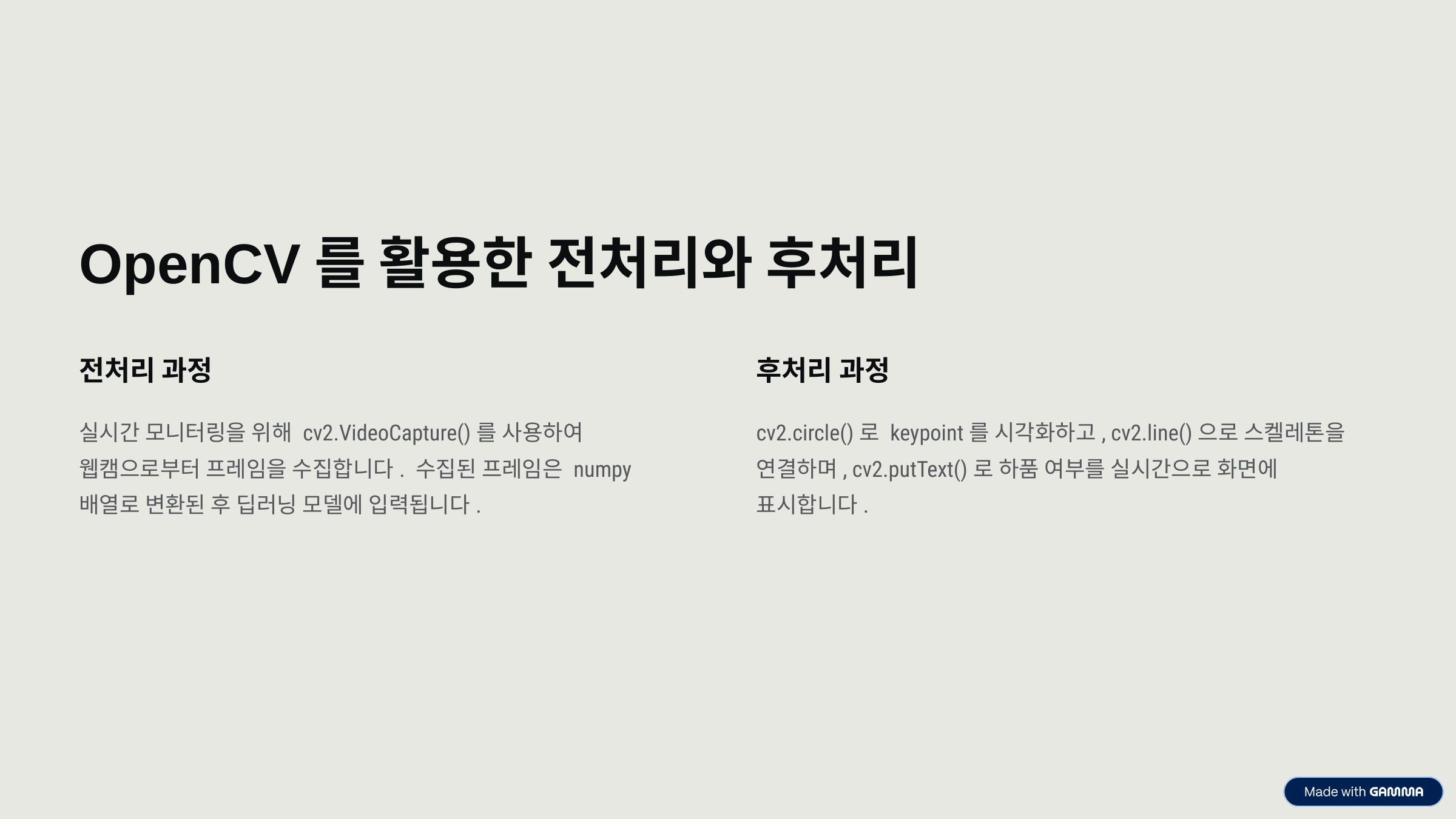

OpenCV를 활용한 전처리와 후처리
전처리 과정
후처리 과정
실시간 모니터링을 위해 cv2.VideoCapture()를 사용하여 웹캠으로부터 프레임을 수집합니다. 수집된 프레임은 numpy 배열로 변환된 후 딥러닝 모델에 입력됩니다.
cv2.circle()로 keypoint를 시각화하고, cv2.line()으로 스켈레톤을 연결하며, cv2.putText()로 하품 여부를 실시간으로 화면에 표시합니다.